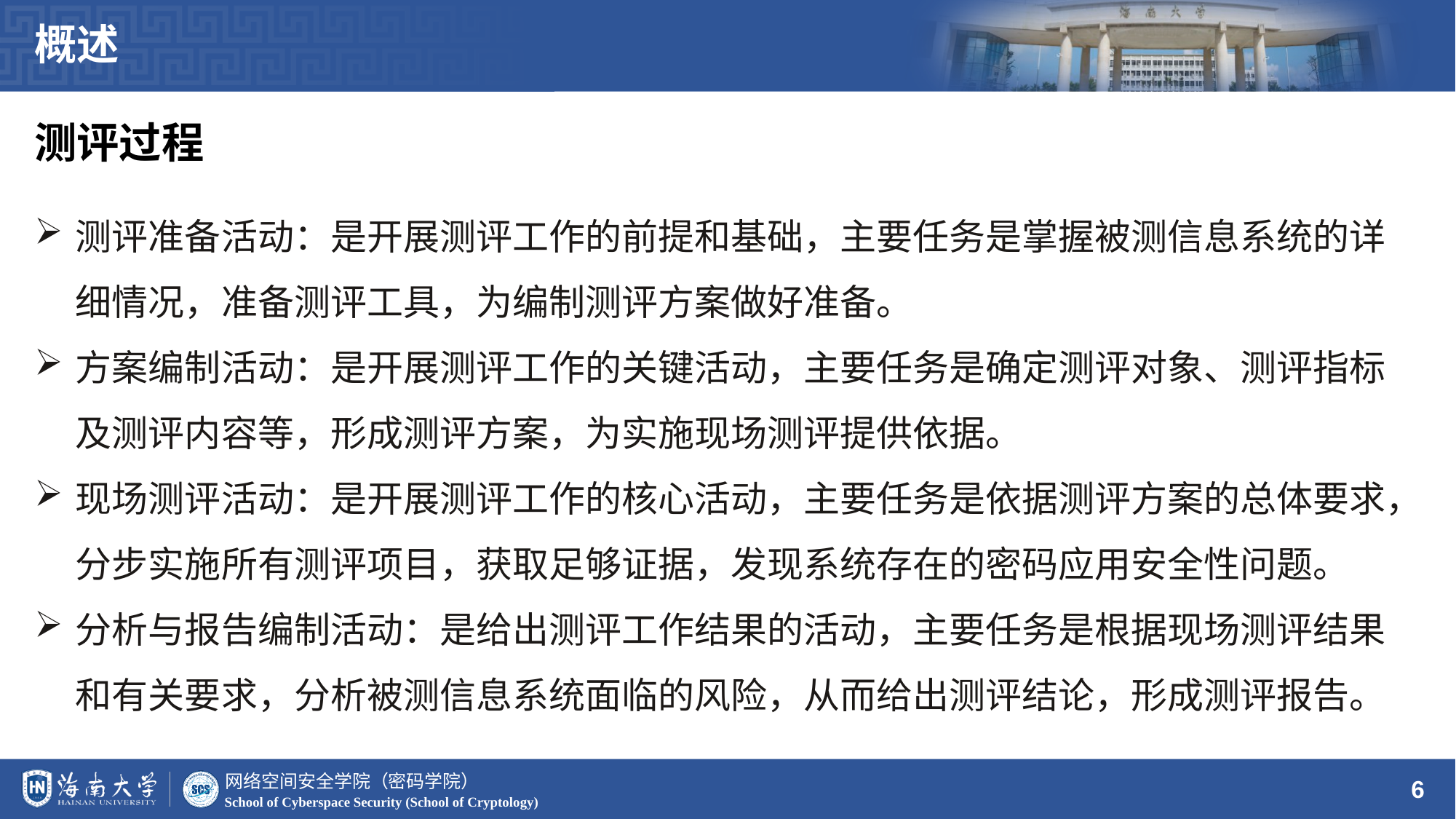

概述
测评过程
测评准备活动：是开展测评工作的前提和基础，主要任务是掌握被测信息系统的详细情况，准备测评工具，为编制测评方案做好准备。
方案编制活动：是开展测评工作的关键活动，主要任务是确定测评对象、测评指标及测评内容等，形成测评方案，为实施现场测评提供依据。
现场测评活动：是开展测评工作的核心活动，主要任务是依据测评方案的总体要求，分步实施所有测评项目，获取足够证据，发现系统存在的密码应用安全性问题。
分析与报告编制活动：是给出测评工作结果的活动，主要任务是根据现场测评结果和有关要求，分析被测信息系统面临的风险，从而给出测评结论，形成测评报告。

6